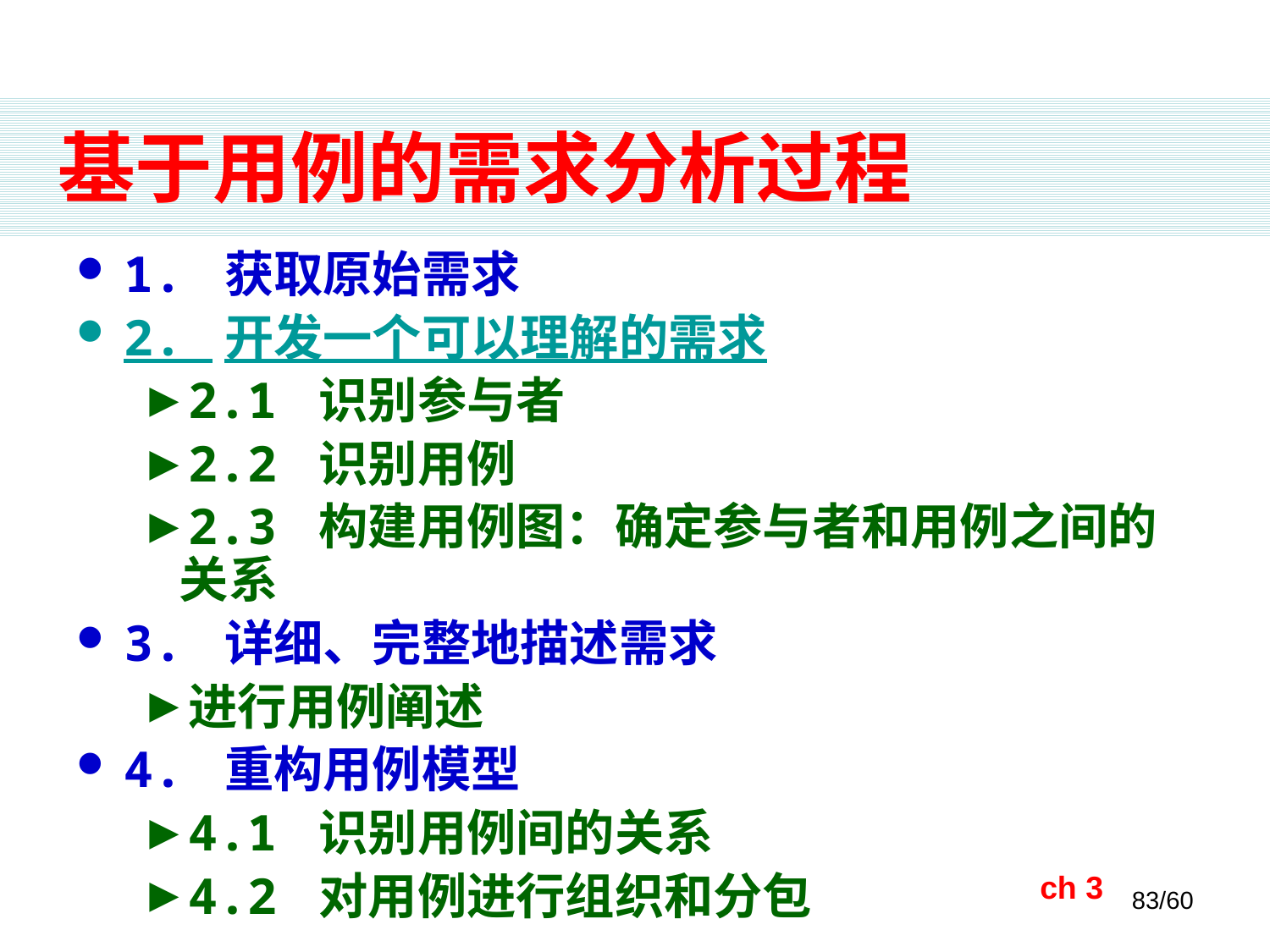

# 基于用例的需求分析过程
1. 获取原始需求
2. 开发一个可以理解的需求
2.1 识别参与者
2.2 识别用例
2.3 构建用例图：确定参与者和用例之间的关系
3. 详细、完整地描述需求
进行用例阐述
4. 重构用例模型
4.1 识别用例间的关系
4.2 对用例进行组织和分包
ch 3
83/60